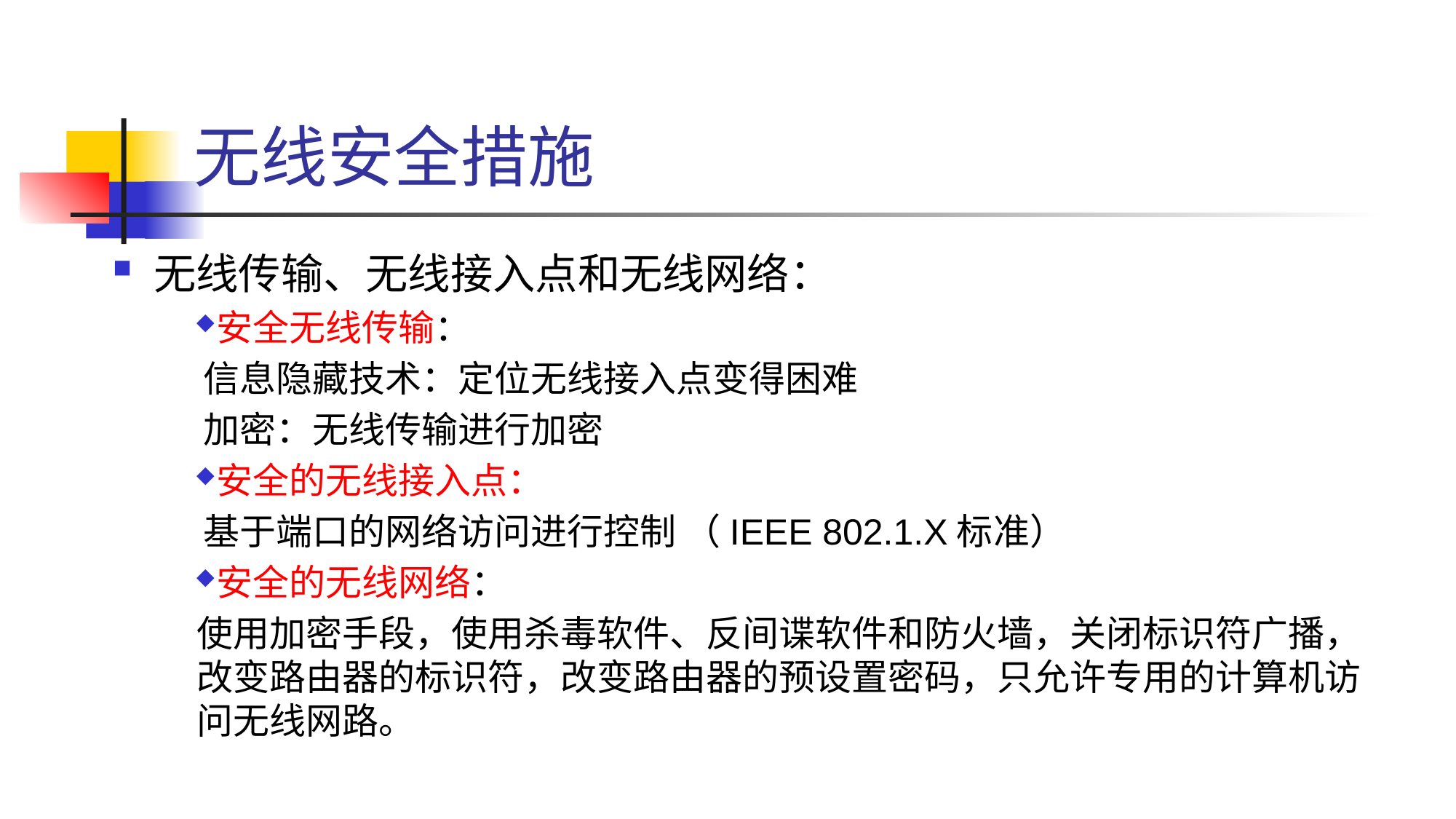

# 无线安全措施
无线传输、无线接入点和无线网络：
安全无线传输：
     信息隐藏技术：定位无线接入点变得困难
     加密：无线传输进行加密
安全的无线接入点：
     基于端口的网络访问进行控制 （IEEE 802.1.X标准）
安全的无线网络：
使用加密手段，使用杀毒软件、反间谍软件和防火墙，关闭标识符广播，改变路由器的标识符，改变路由器的预设置密码，只允许专用的计算机访问无线网路。